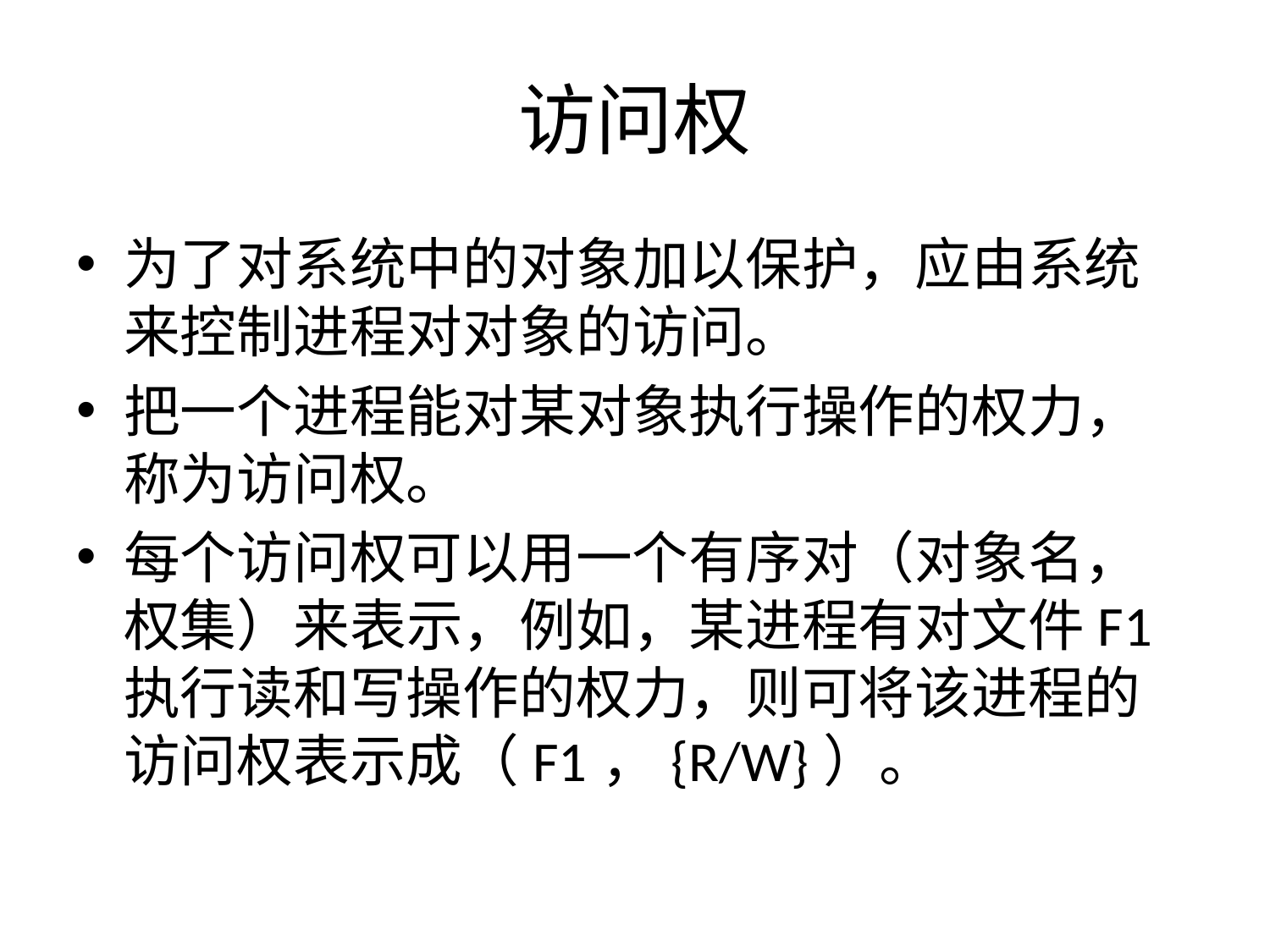

# 访问权
为了对系统中的对象加以保护，应由系统来控制进程对对象的访问。
把一个进程能对某对象执行操作的权力，称为访问权。
每个访问权可以用一个有序对（对象名，权集）来表示，例如，某进程有对文件F1执行读和写操作的权力，则可将该进程的访问权表示成（F1，{R/W}）。